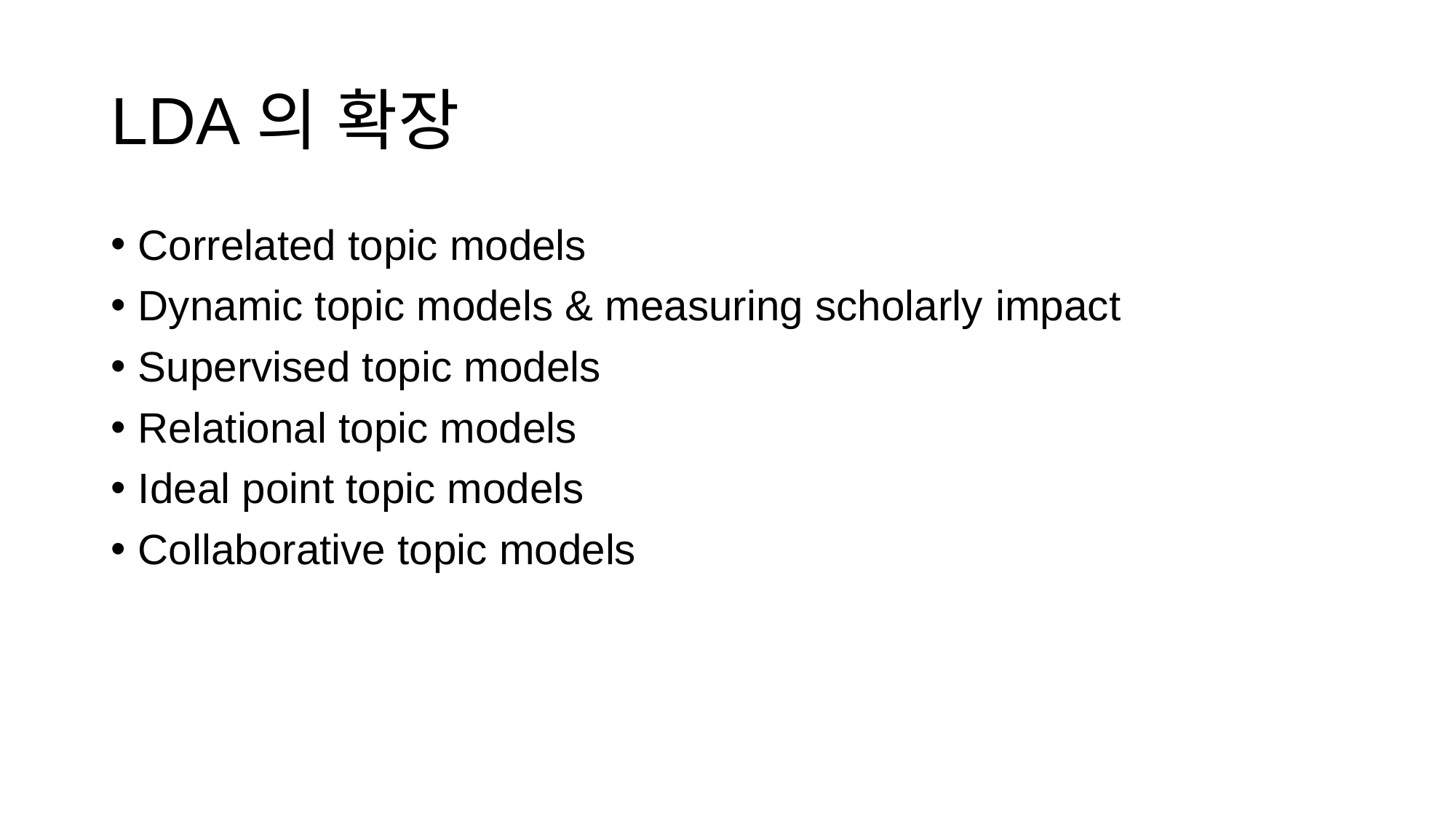

# LDA의 확장
Correlated topic models
Dynamic topic models & measuring scholarly impact
Supervised topic models
Relational topic models
Ideal point topic models
Collaborative topic models